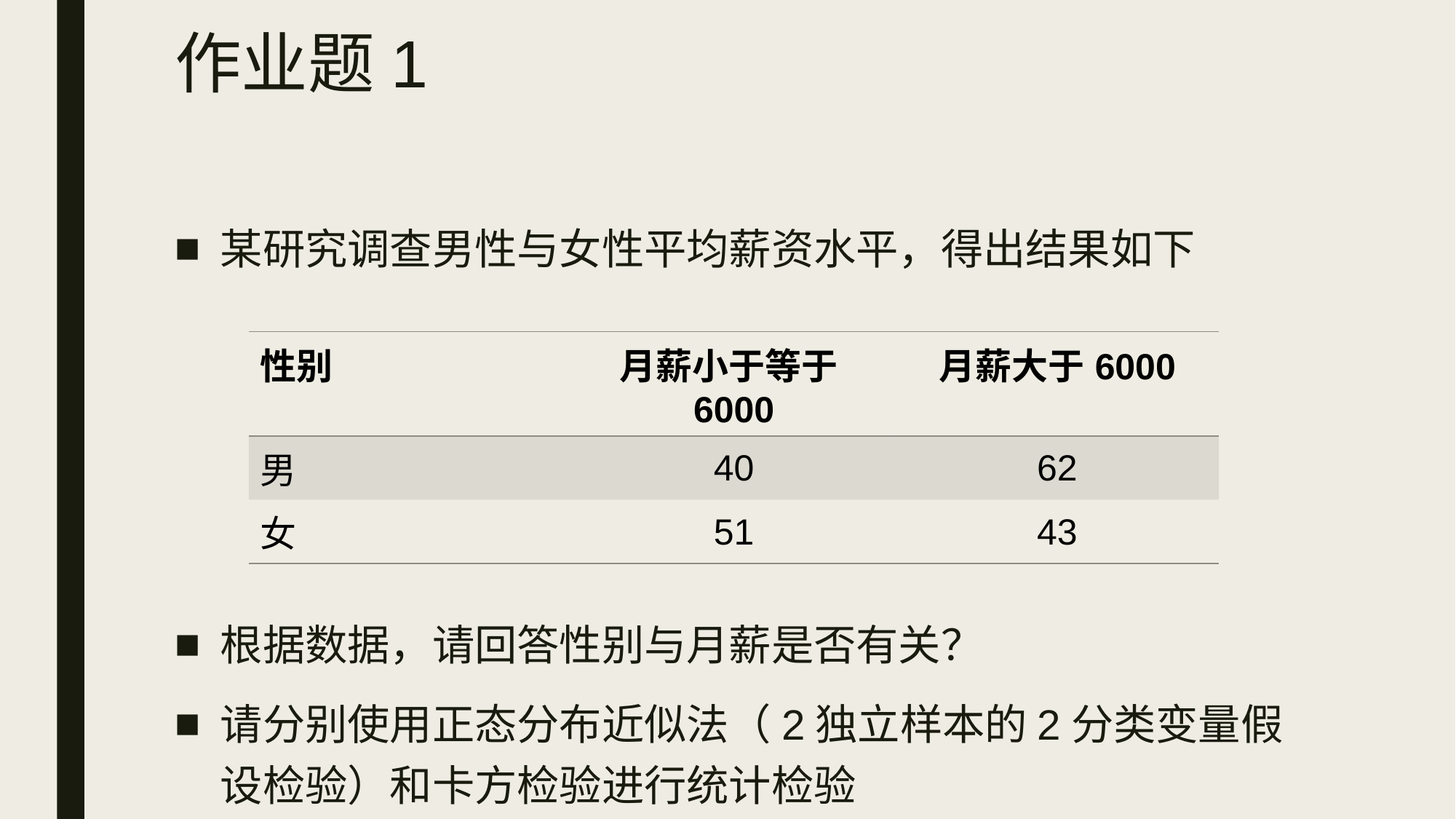

# 作业题1
某研究调查男性与女性平均薪资水平，得出结果如下

根据数据，请回答性别与月薪是否有关？
请分别使用正态分布近似法（2独立样本的2分类变量假设检验）和卡方检验进行统计检验
| 性别 | 月薪小于等于6000 | 月薪大于6000 |
| --- | --- | --- |
| 男 | 40 | 62 |
| 女 | 51 | 43 |